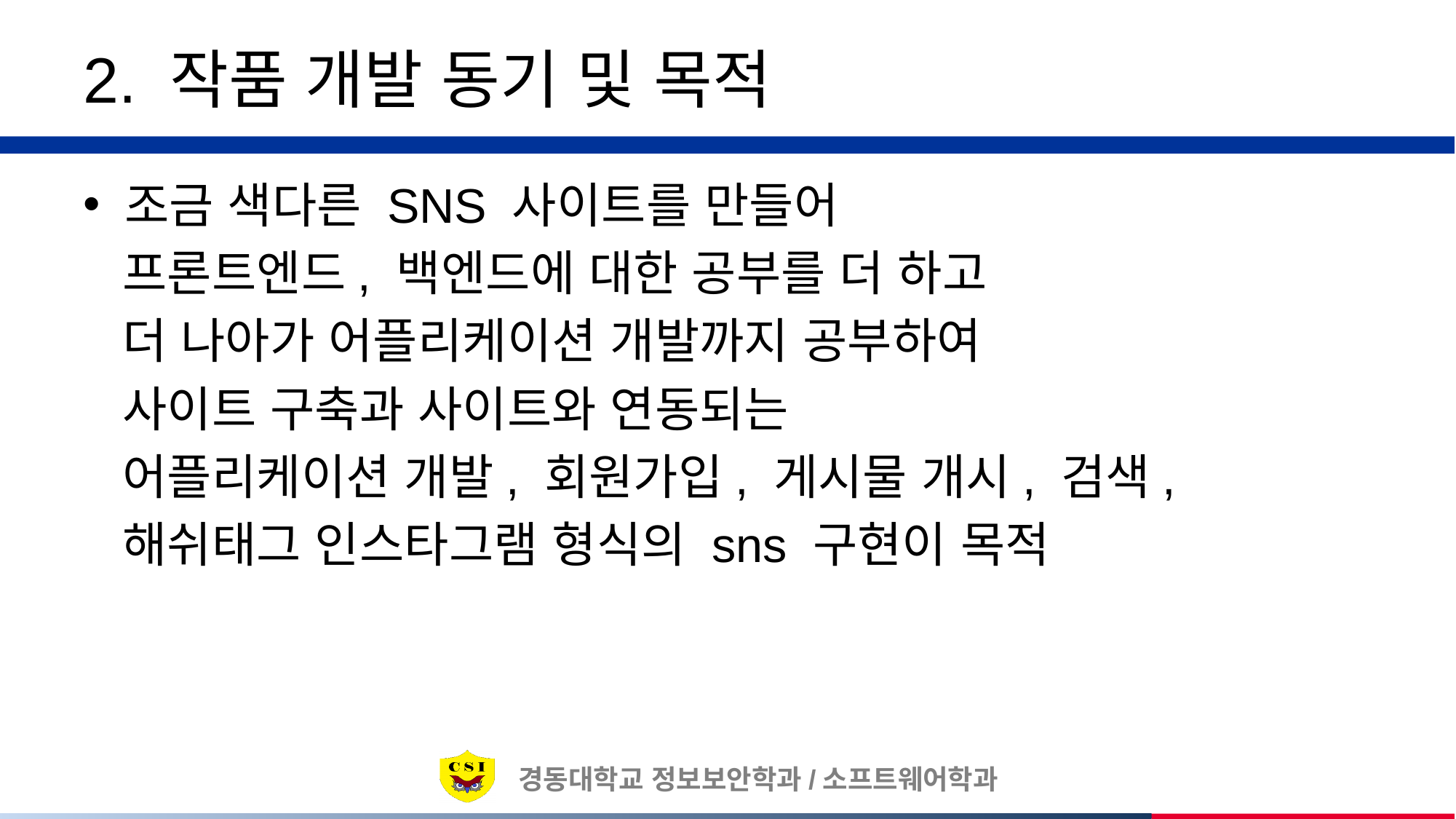

# 2. 작품 개발 동기 및 목적
조금 색다른 SNS 사이트를 만들어
  프론트엔드, 백엔드에 대한 공부를 더 하고
  더 나아가 어플리케이션 개발까지 공부하여
  사이트 구축과 사이트와 연동되는
  어플리케이션 개발, 회원가입, 게시물 개시, 검색,
  해쉬태그 인스타그램 형식의 sns 구현이 목적